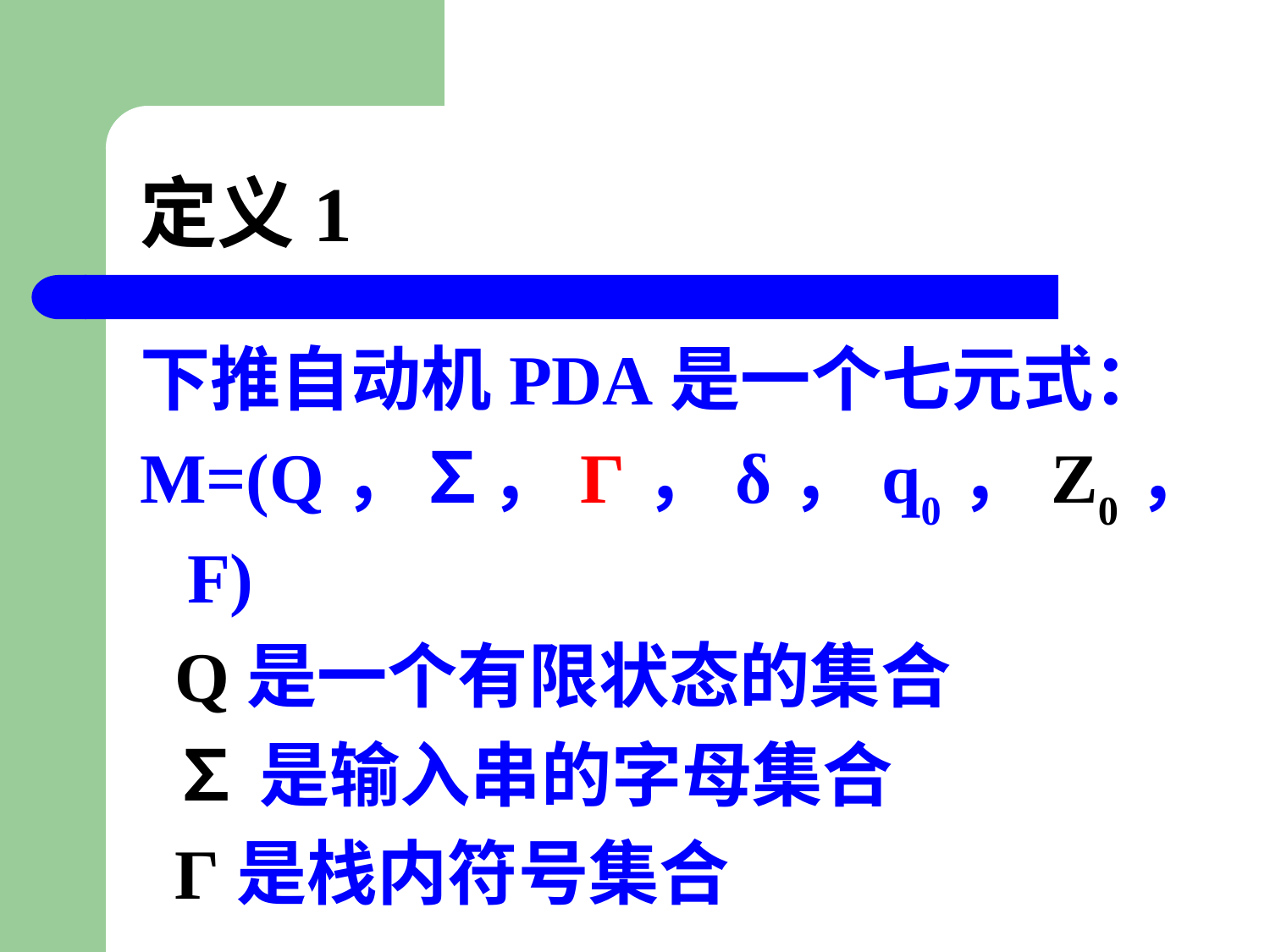

# 定义1
下推自动机PDA是一个七元式：
M=(Q，∑，Г，δ，q0，Z0，F)
  Q是一个有限状态的集合
  ∑是输入串的字母集合
  Г是栈内符号集合